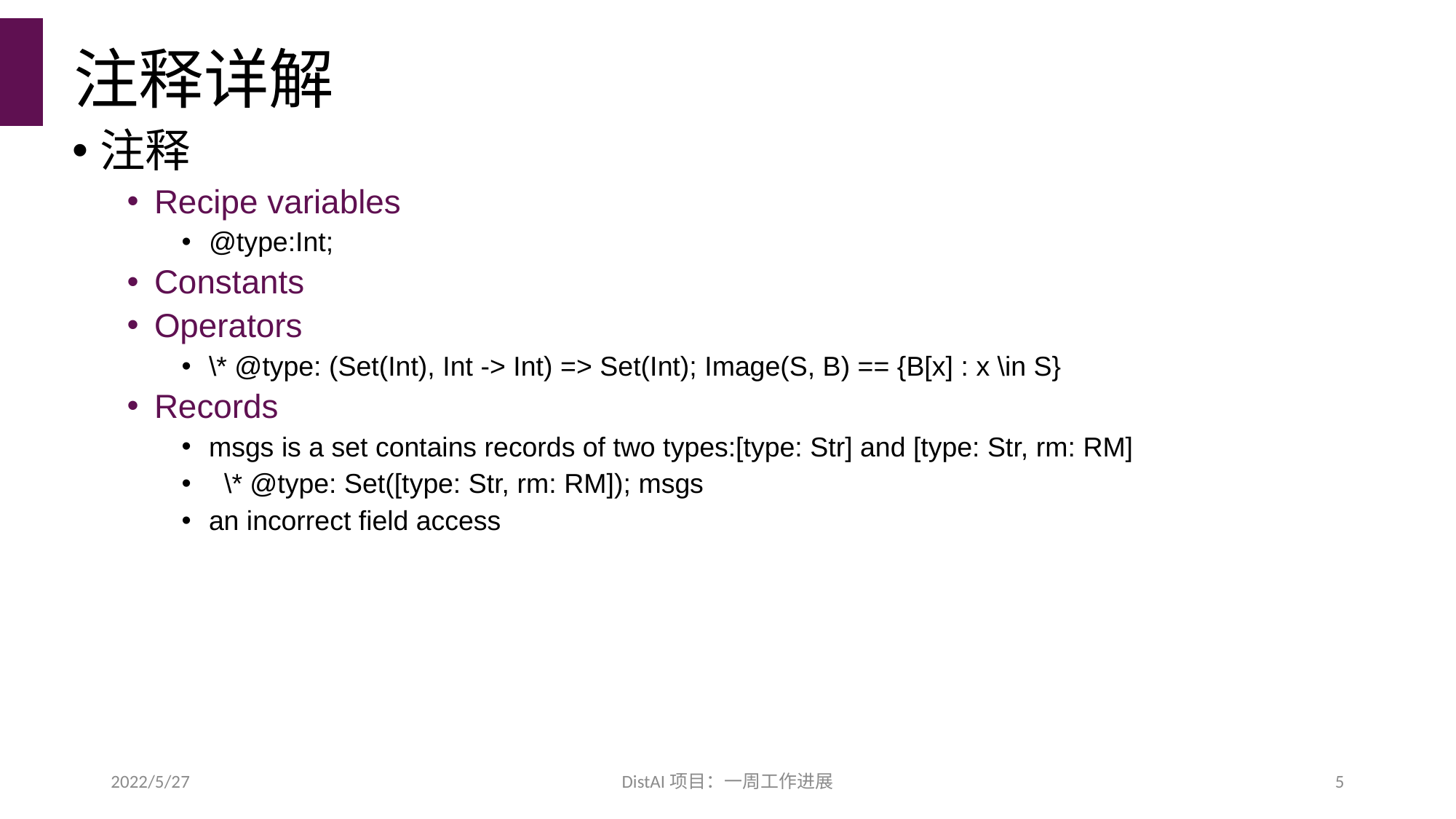

# 注释详解
注释
Recipe variables
@type:Int;
Constants
Operators
\* @type: (Set(Int), Int -> Int) => Set(Int); Image(S, B) == {B[x] : x \in S}
Records
msgs is a set contains records of two types:[type: Str] and [type: Str, rm: RM]
  \* @type: Set([type: Str, rm: RM]); msgs
an incorrect field access
2022/5/27
DistAI项目：一周工作进展
5